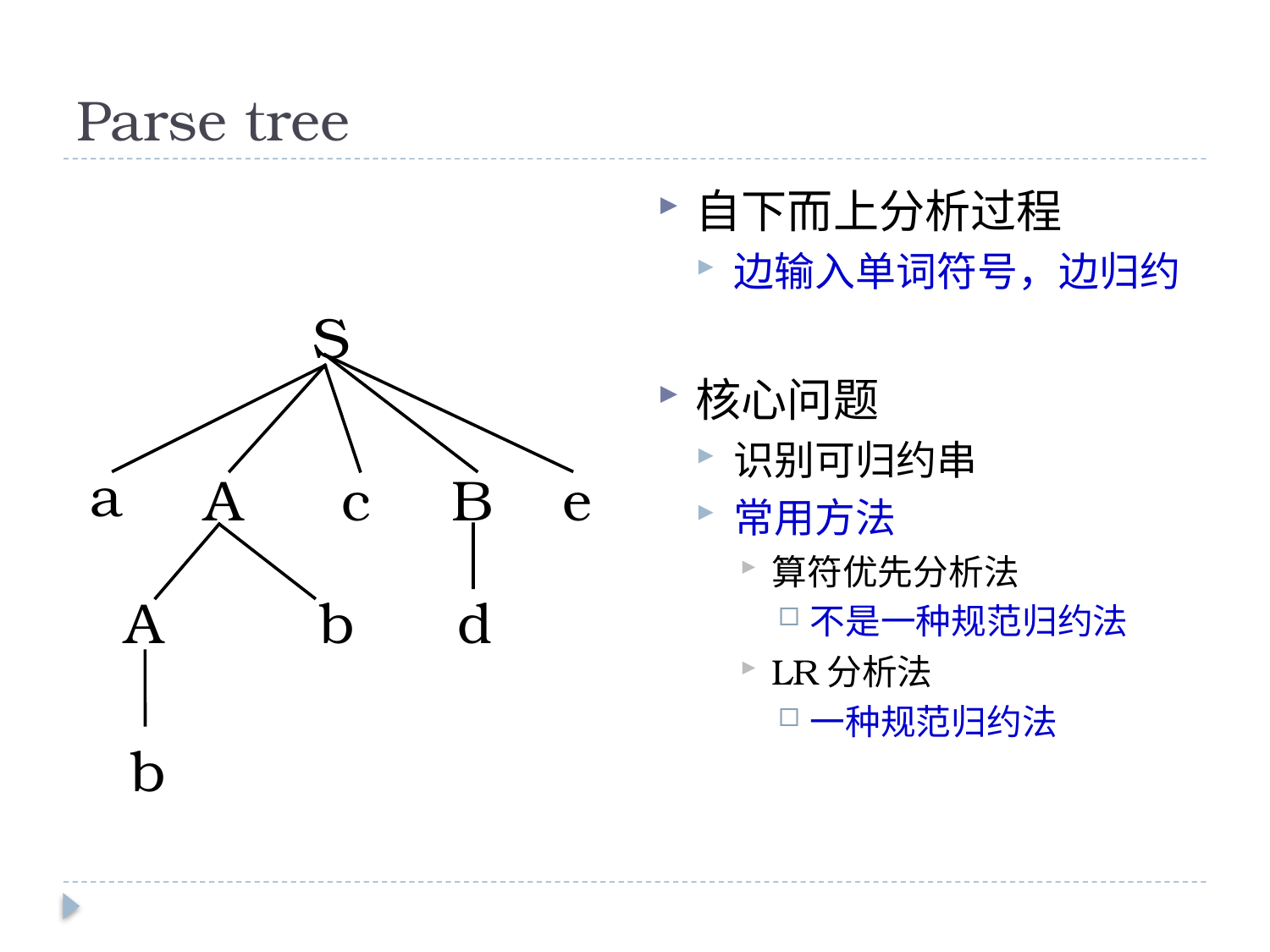

# Parse tree
自下而上分析过程
边输入单词符号，边归约

核心问题
识别可归约串
常用方法
算符优先分析法
不是一种规范归约法
LR分析法
一种规范归约法

S

a
A

c
B

e
A

b
d
b
19